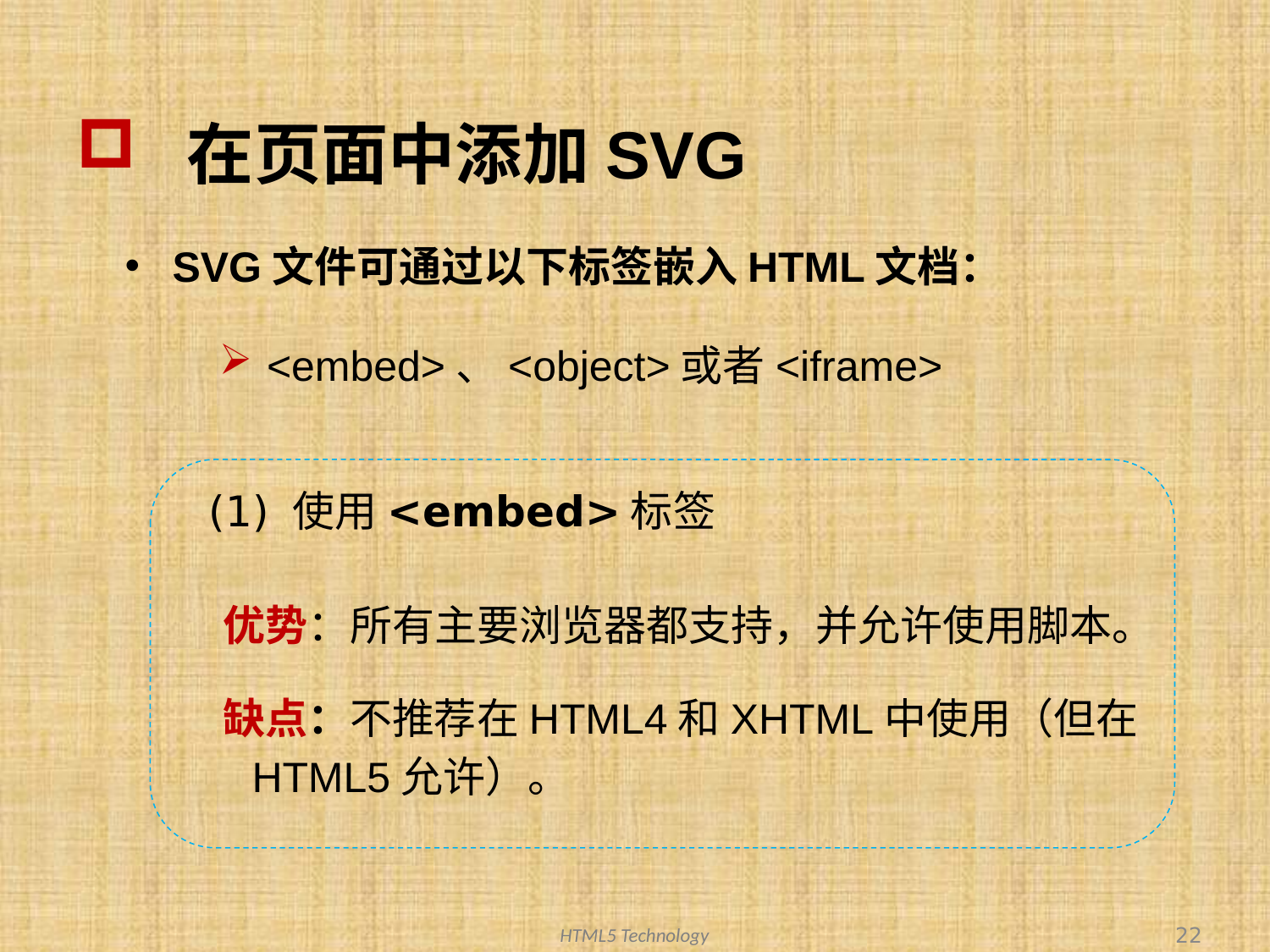

# 在页面中添加SVG
SVG文件可通过以下标签嵌入HTML文档：
<embed>、<object>或者<iframe>
  (1) 使用<embed>标签

优势：所有主要浏览器都支持，并允许使用脚本。
缺点：不推荐在HTML4和XHTML中使用（但在   HTML5允许）。
22
HTML5 Technology